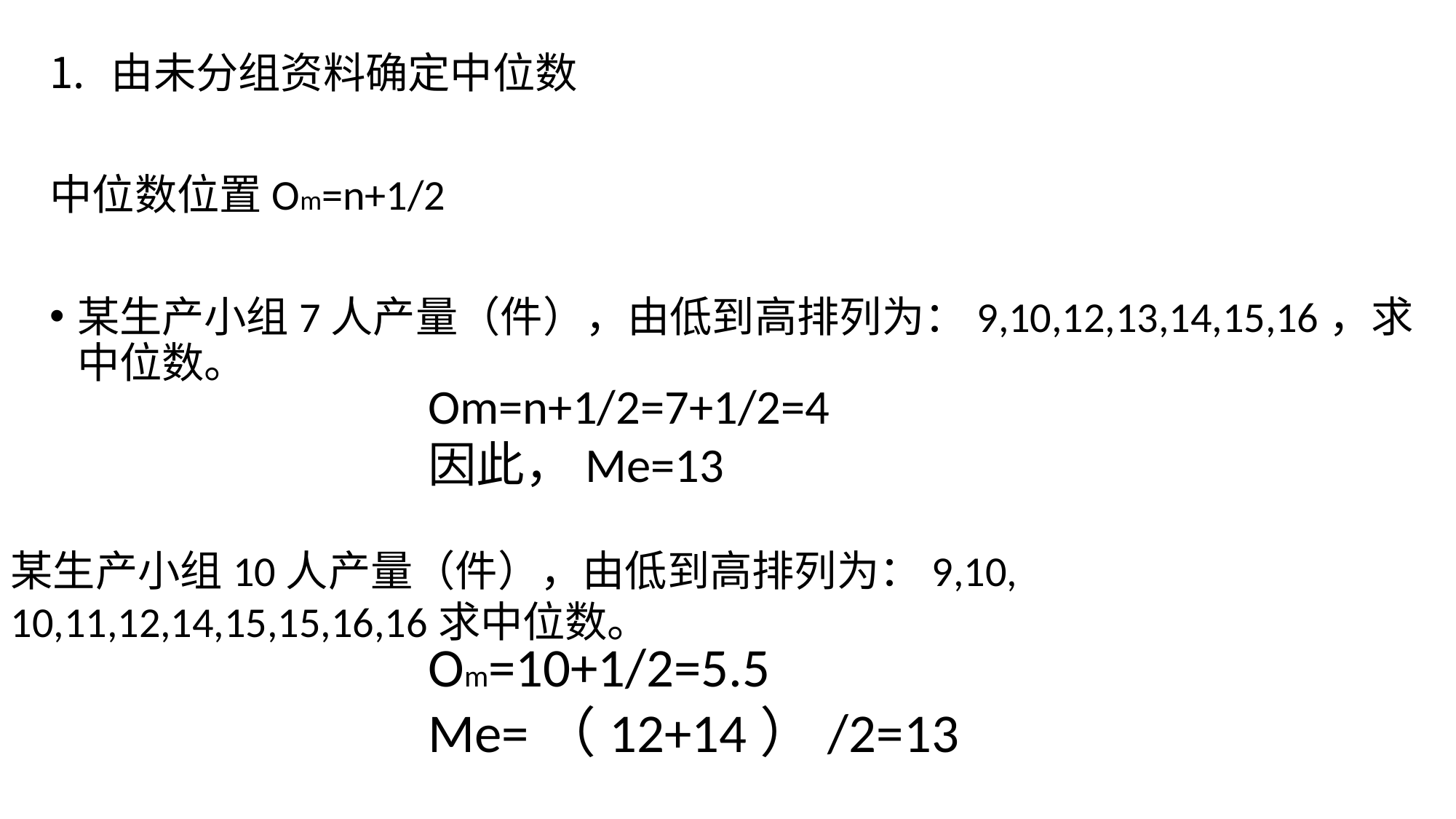

由未分组资料确定中位数

中位数位置Om=n+1/2

某生产小组7人产量（件），由低到高排列为：9,10,12,13,14,15,16，求中位数。

Om=n+1/2=7+1/2=4
因此，Me=13
某生产小组10人产量（件），由低到高排列为：9,10, 10,11,12,14,15,15,16,16求中位数。
Om=10+1/2=5.5
Me=（12+14）/2=13